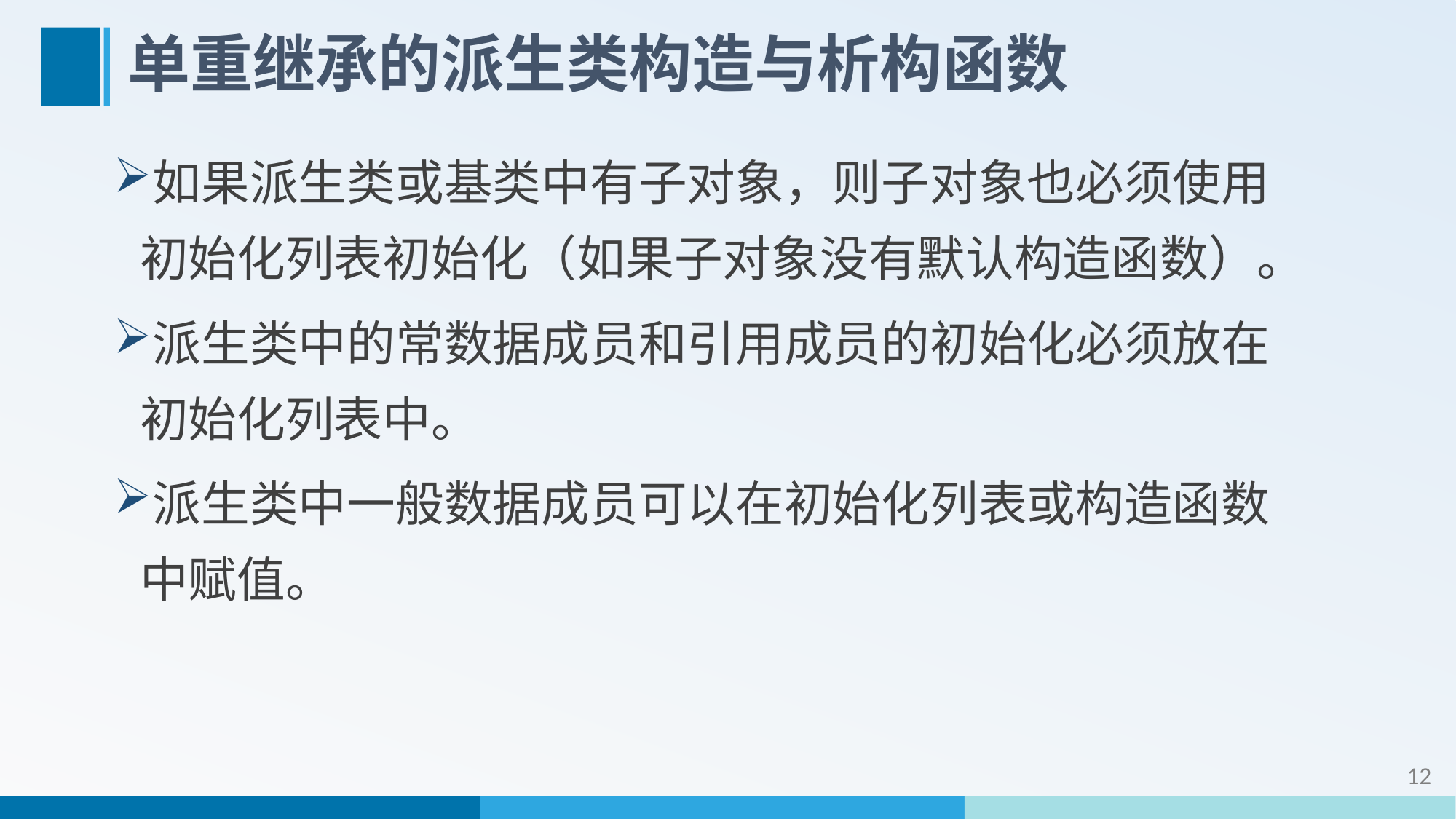

# 单重继承的派生类构造与析构函数
如果派生类或基类中有子对象，则子对象也必须使用初始化列表初始化（如果子对象没有默认构造函数）。
派生类中的常数据成员和引用成员的初始化必须放在初始化列表中。
派生类中一般数据成员可以在初始化列表或构造函数中赋值。